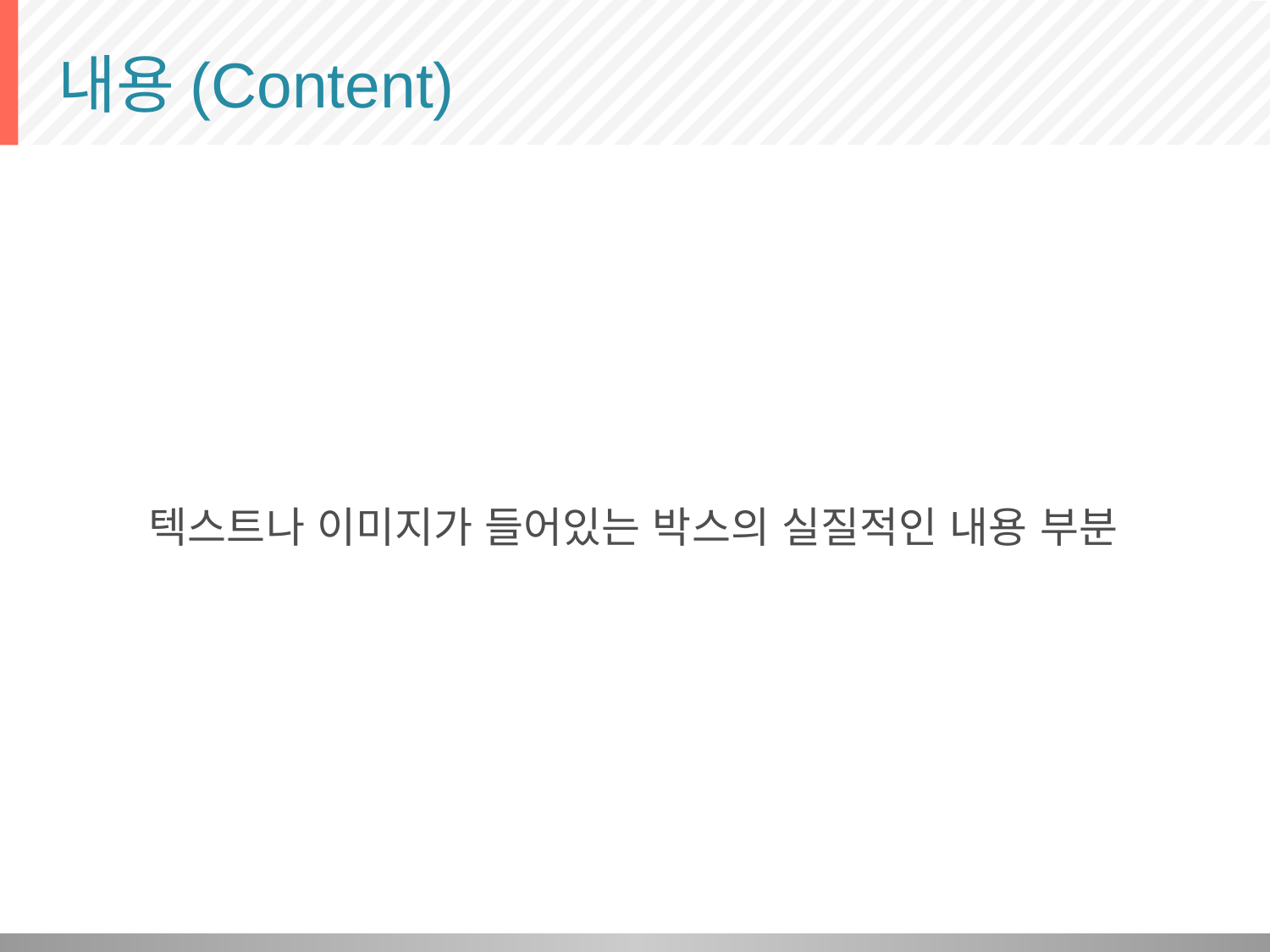

# 내용(Content)
텍스트나 이미지가 들어있는 박스의 실질적인 내용 부분